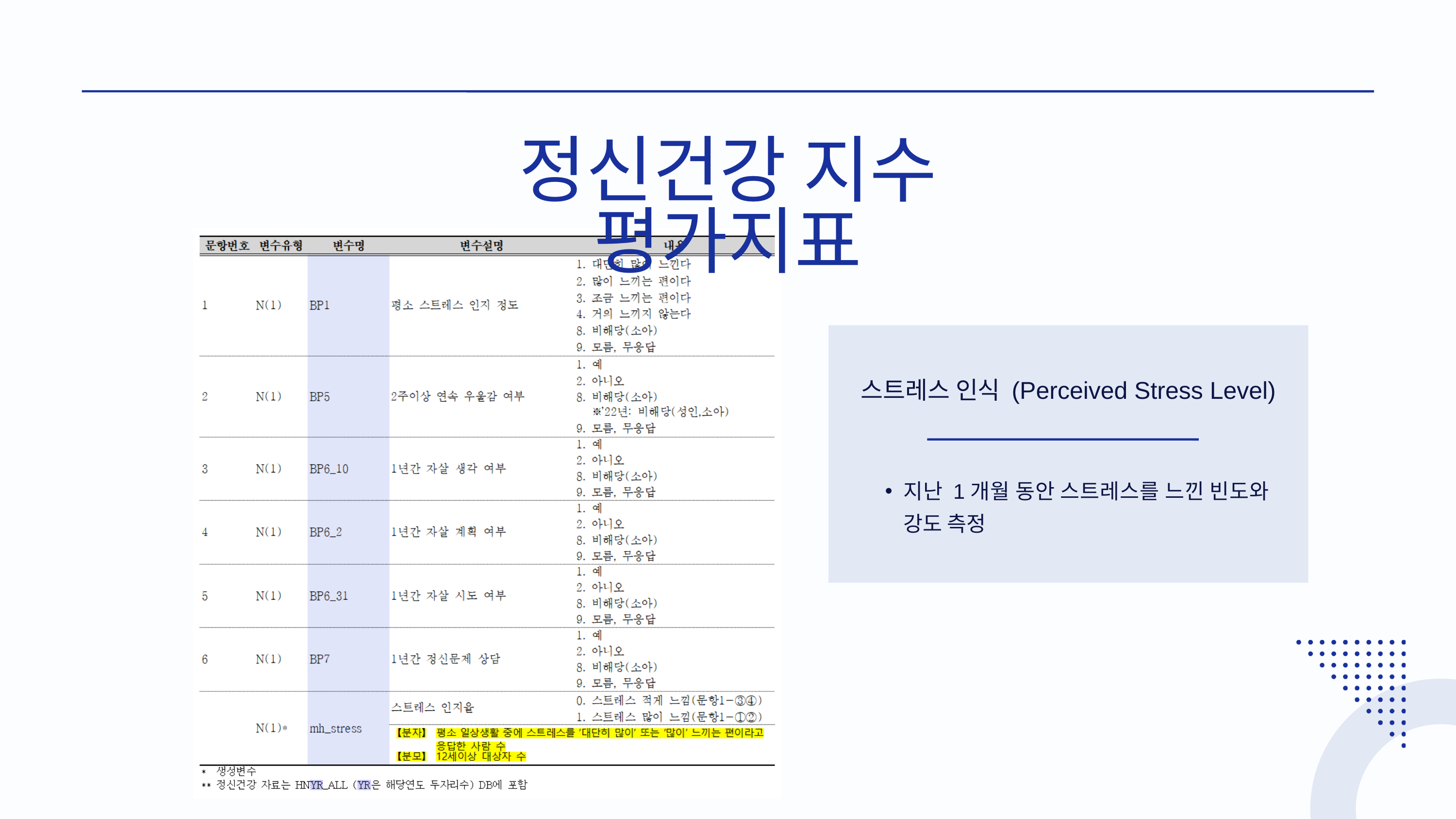

정신건강 지수 평가지표

스트레스 인식 (Perceived Stress Level)

지난 1개월 동안 스트레스를 느낀 빈도와 강도 측정